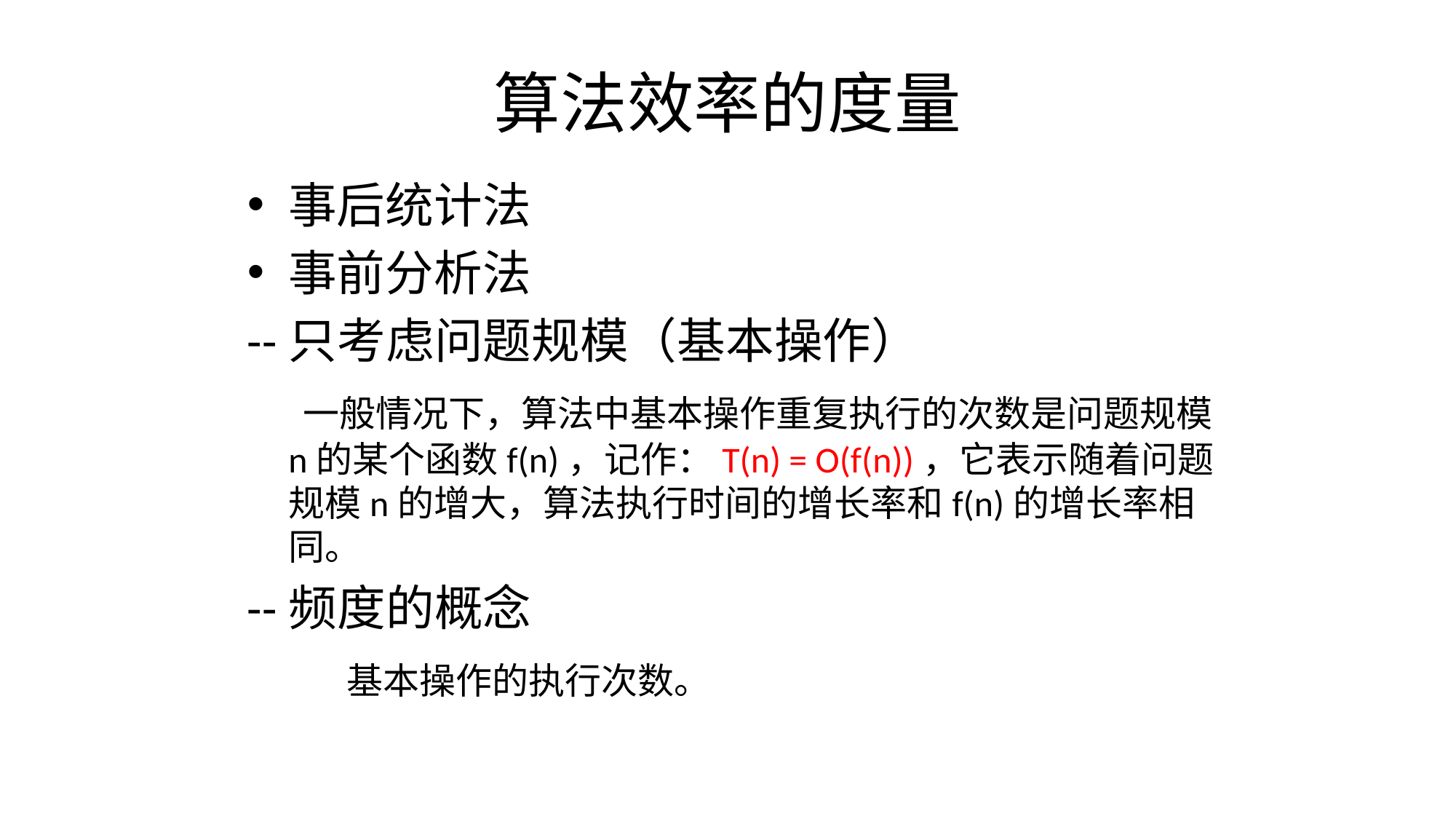

# 算法效率的度量
事后统计法
事前分析法
--只考虑问题规模（基本操作）
    一般情况下，算法中基本操作重复执行的次数是问题规模n的某个函数f(n)，记作：T(n) = O(f(n))，它表示随着问题规模n的增大，算法执行时间的增长率和f(n)的增长率相同。
--频度的概念
        基本操作的执行次数。